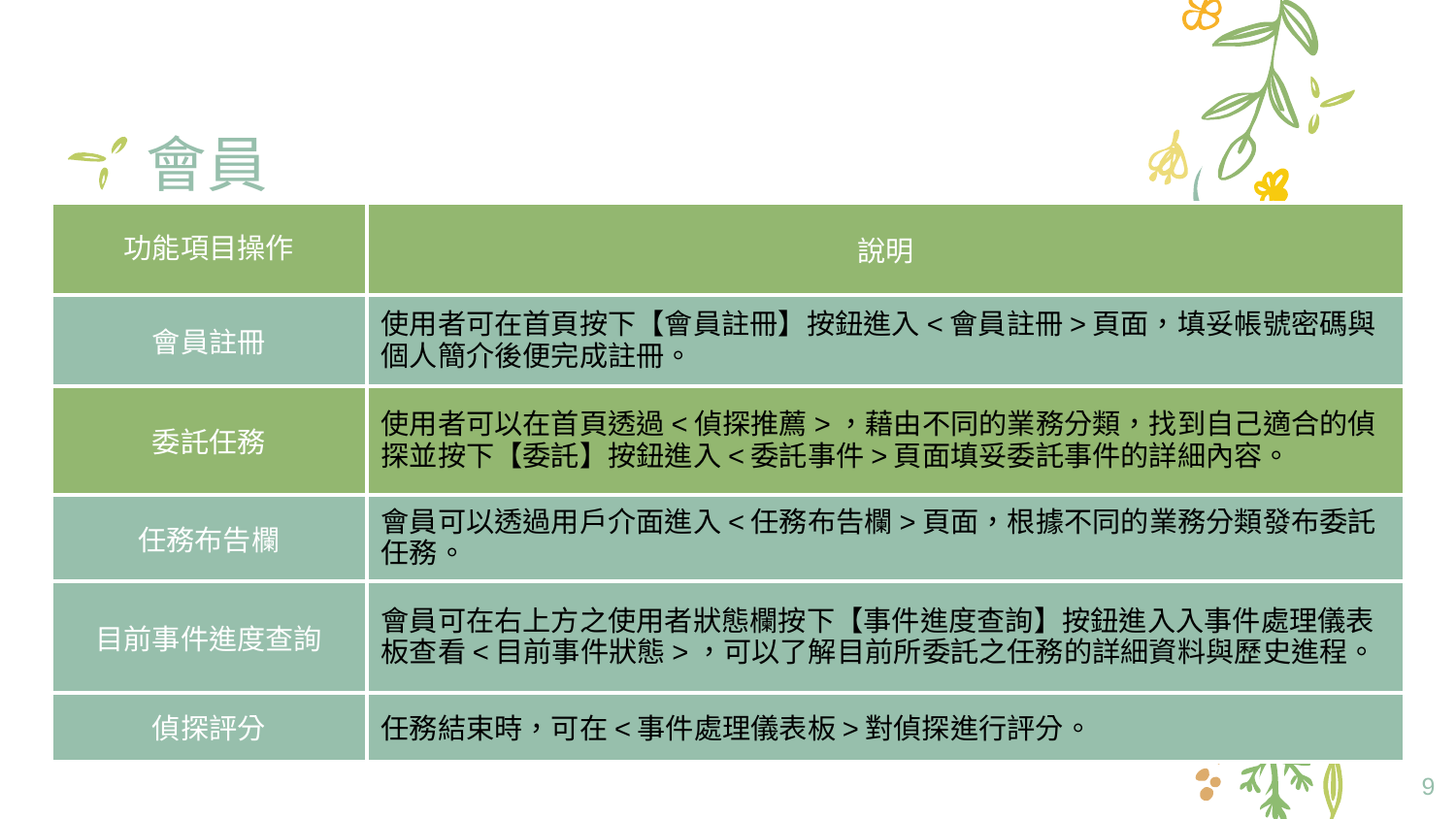

# 會員
| 功能項目操作 | 說明 |
| --- | --- |
| 會員註冊 | 使用者可在首頁按下【會員註冊】按鈕進入<會員註冊>頁面，填妥帳號密碼與個人簡介後便完成註冊。 |
| 委託任務 | 使用者可以在首頁透過<偵探推薦>，藉由不同的業務分類，找到自己適合的偵探並按下【委託】按鈕進入<委託事件>頁面填妥委託事件的詳細內容。 |
| 任務布告欄 | 會員可以透過用戶介面進入<任務布告欄>頁面，根據不同的業務分類發布委託任務。 |
| 目前事件進度查詢 | 會員可在右上方之使用者狀態欄按下【事件進度查詢】按鈕進入入事件處理儀表板查看<目前事件狀態>，可以了解目前所委託之任務的詳細資料與歷史進程。 |
| 偵探評分 | 任務結束時，可在<事件處理儀表板>對偵探進行評分。 |
9